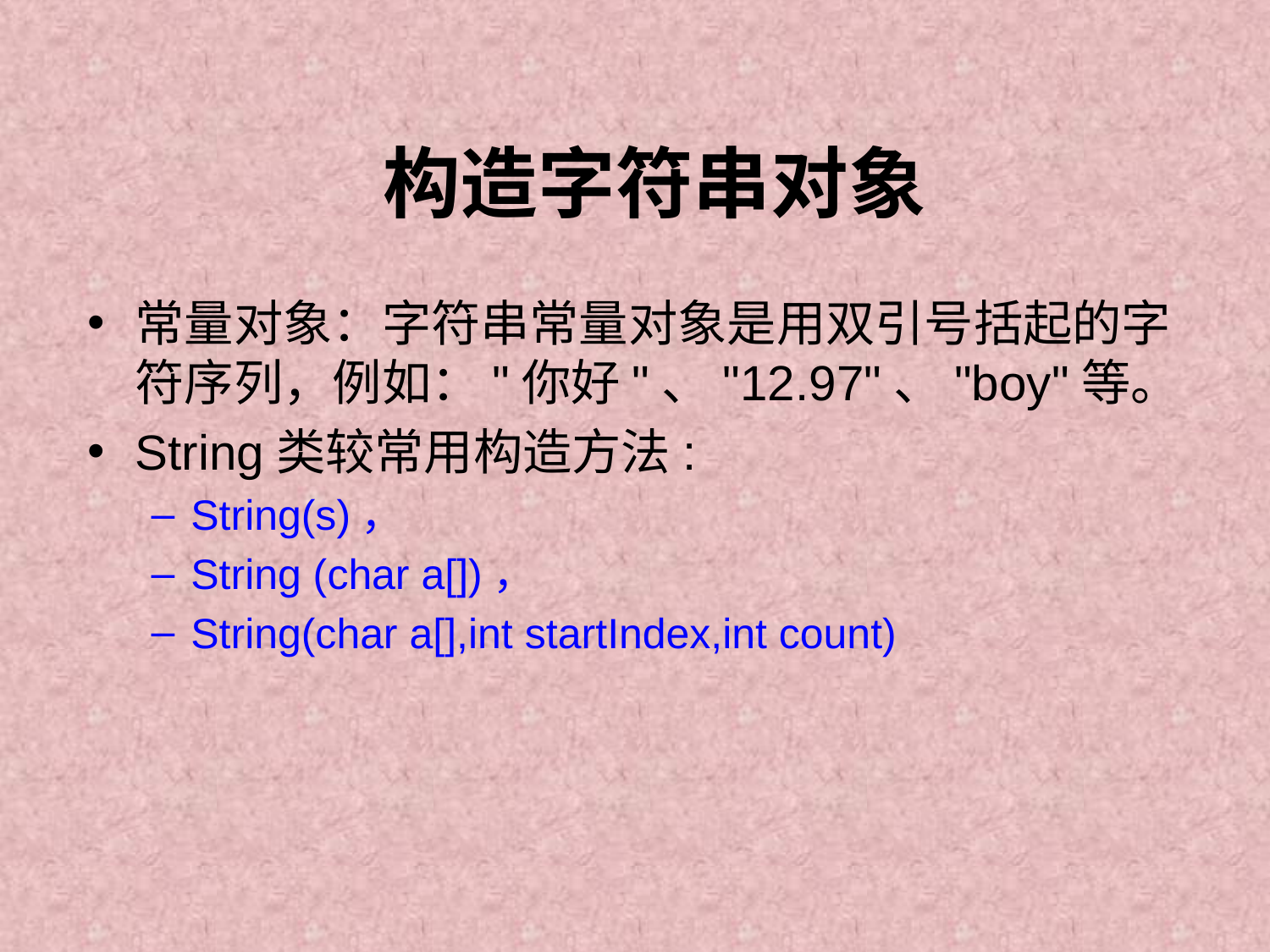

# 构造字符串对象
常量对象：字符串常量对象是用双引号括起的字符序列，例如："你好"、"12.97"、"boy"等。
String类较常用构造方法:
String(s)，
String (char a[])，
String(char a[],int startIndex,int count)